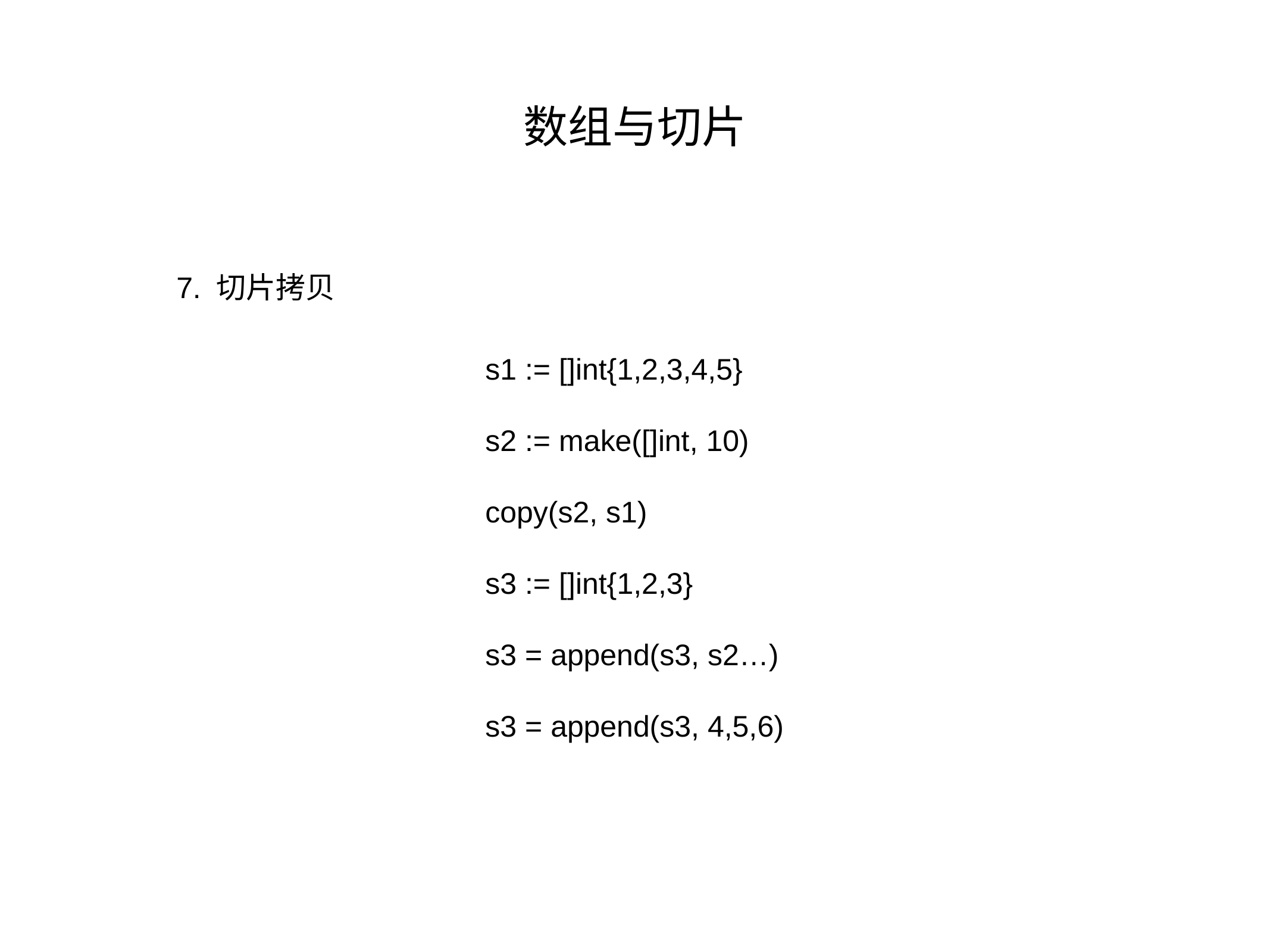

数组与切片
7. 切片拷贝
s1 := []int{1,2,3,4,5}

s2 := make([]int, 10)

copy(s2, s1)

s3 := []int{1,2,3}

s3 = append(s3, s2…)

s3 = append(s3, 4,5,6)